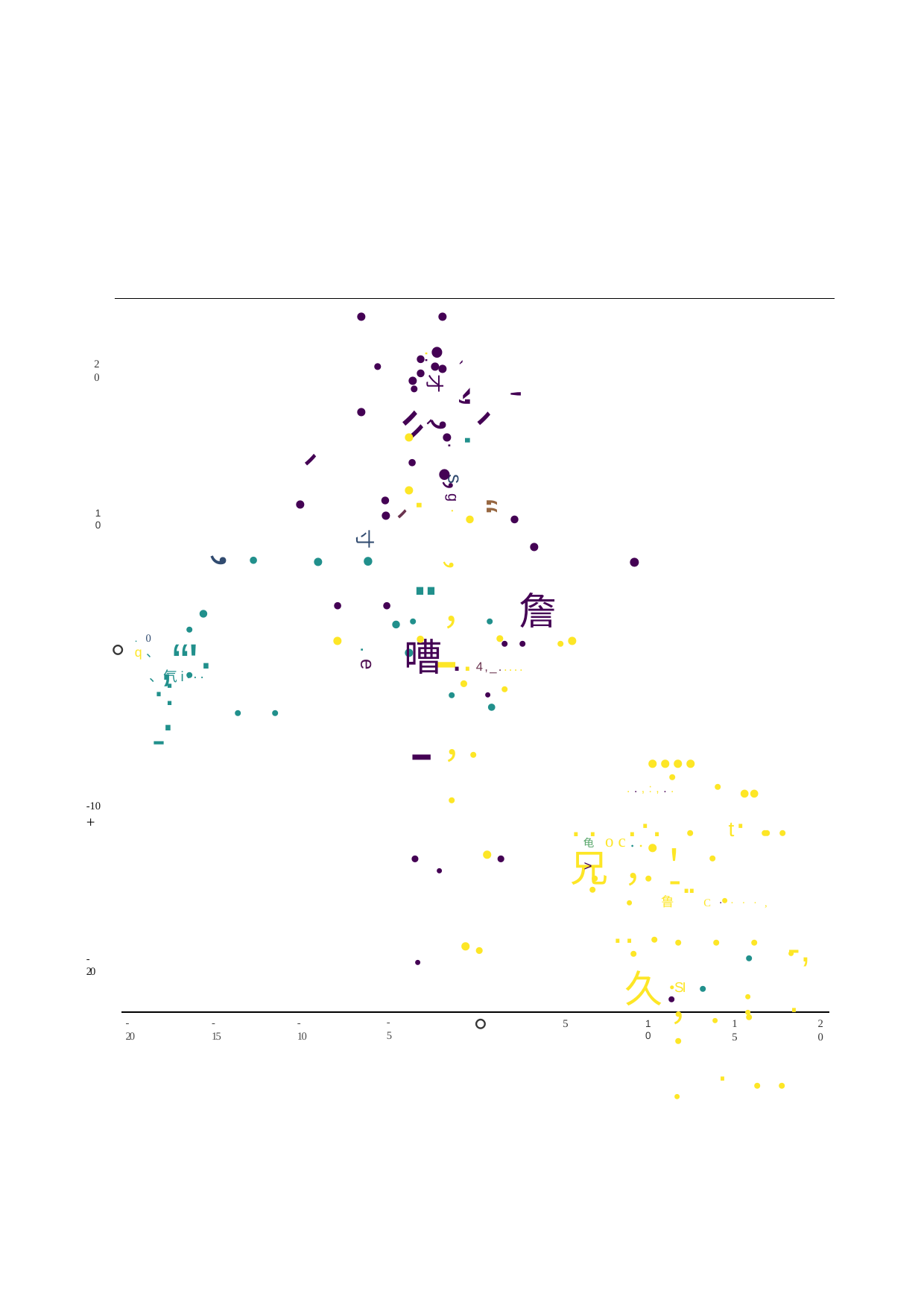

．．，．．．．
`
··
．
．
．
20
．
．
｀
才	、
＇、．、
,
、
．，．．
.
.
．．、．
．
s g ·
“.
10
．．，、
.. -•．-•．.•．.•
寸
．
．
．．．，
．
．，．詹嘈.. 4,_.....
．．．
．．
．．．．
．
．．，．．
．．．．
,“'··
.0	q、
。
. e
·:-
、气i···
．．
.....
．
．
••
..,:,..
..	.·. ．t·． ．．兄．，．＇
-10  +
．
龟oc..
>	．．-.. ．
..．
．．．．，．．·．· ．．
鲁C····,
．久．
．-, ．
•SI ． ．	．
-20
。

-5
-20
-15
-10
5
15
20
10